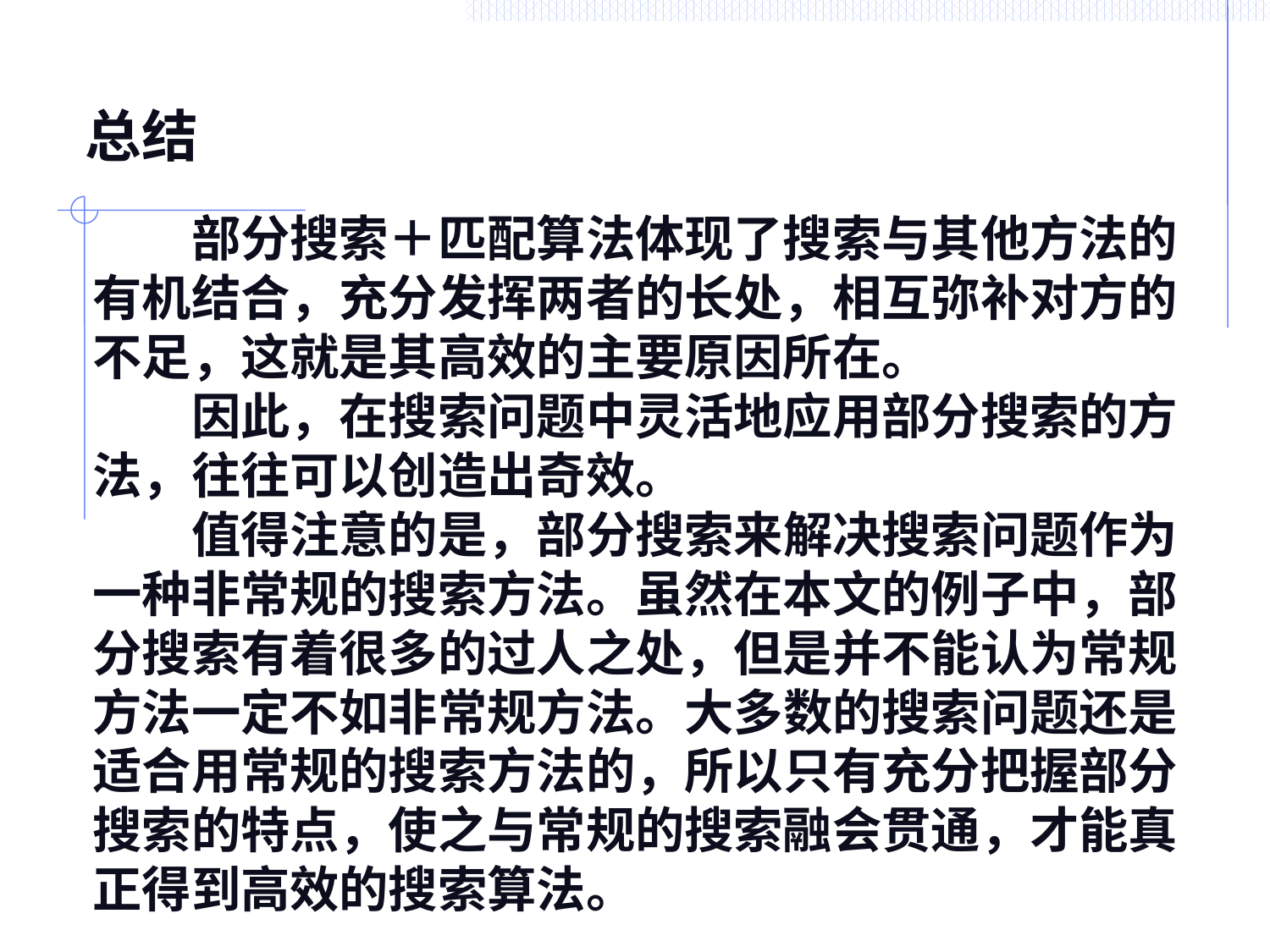

总结
　　部分搜索＋匹配算法体现了搜索与其他方法的有机结合，充分发挥两者的长处，相互弥补对方的不足，这就是其高效的主要原因所在。
　　因此，在搜索问题中灵活地应用部分搜索的方法，往往可以创造出奇效。
　　值得注意的是，部分搜索来解决搜索问题作为一种非常规的搜索方法。虽然在本文的例子中，部分搜索有着很多的过人之处，但是并不能认为常规方法一定不如非常规方法。大多数的搜索问题还是适合用常规的搜索方法的，所以只有充分把握部分搜索的特点，使之与常规的搜索融会贯通，才能真正得到高效的搜索算法。